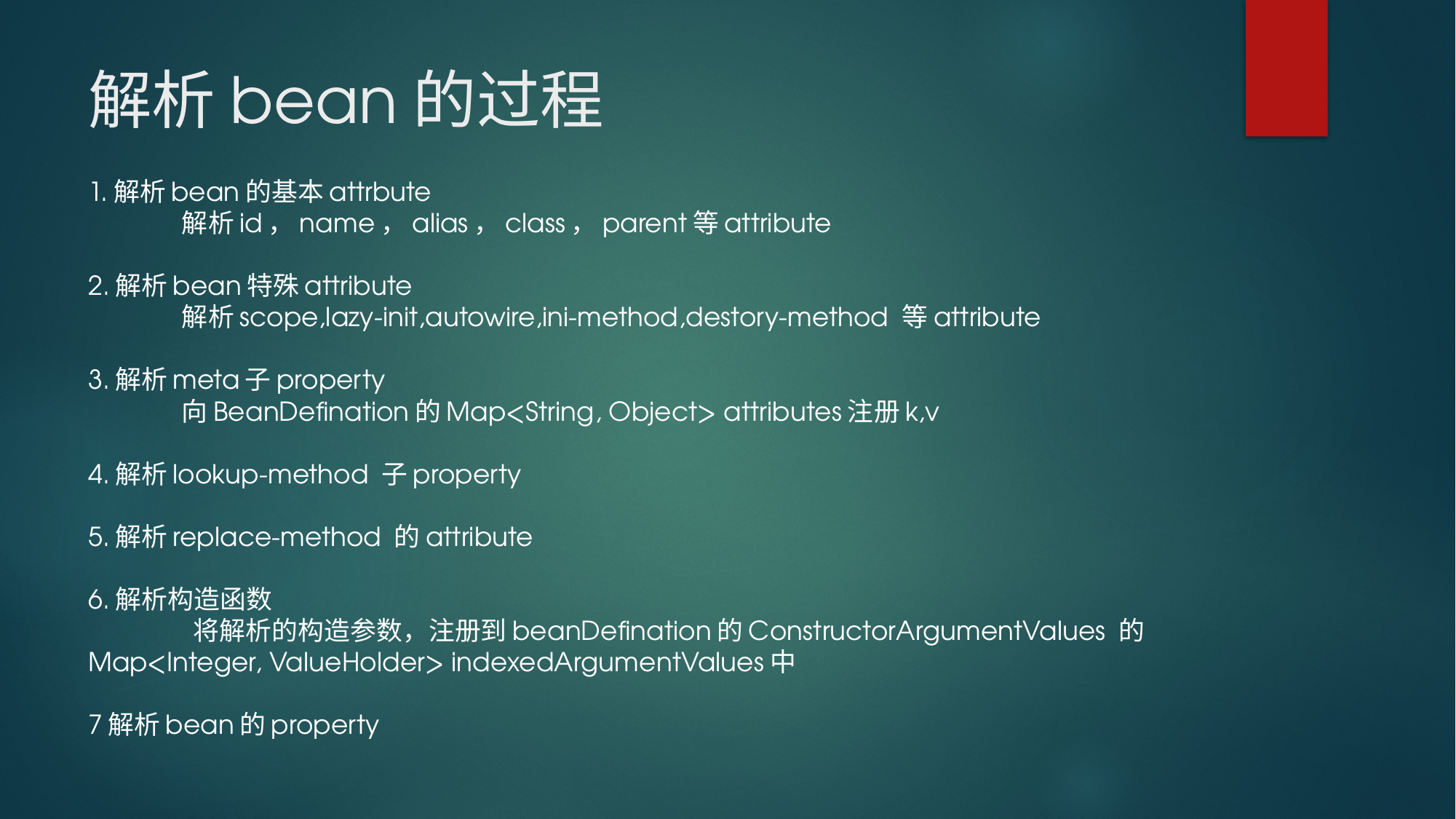

# 解析bean的过程
1.解析bean的基本attrbute
	解析id，name，alias，class，parent等attribute

2.解析bean特殊attribute
	解析scope,lazy-init,autowire,ini-method,destory-method 等attribute

3.解析meta子property
	向BeanDefination的Map<String, Object> attributes注册k,v

4.解析lookup-method 子property

5.解析replace-method 的attribute

6.解析构造函数
	 将解析的构造参数，注册到beanDefination的ConstructorArgumentValues 的Map<Integer, ValueHolder> indexedArgumentValues中

7解析bean的property